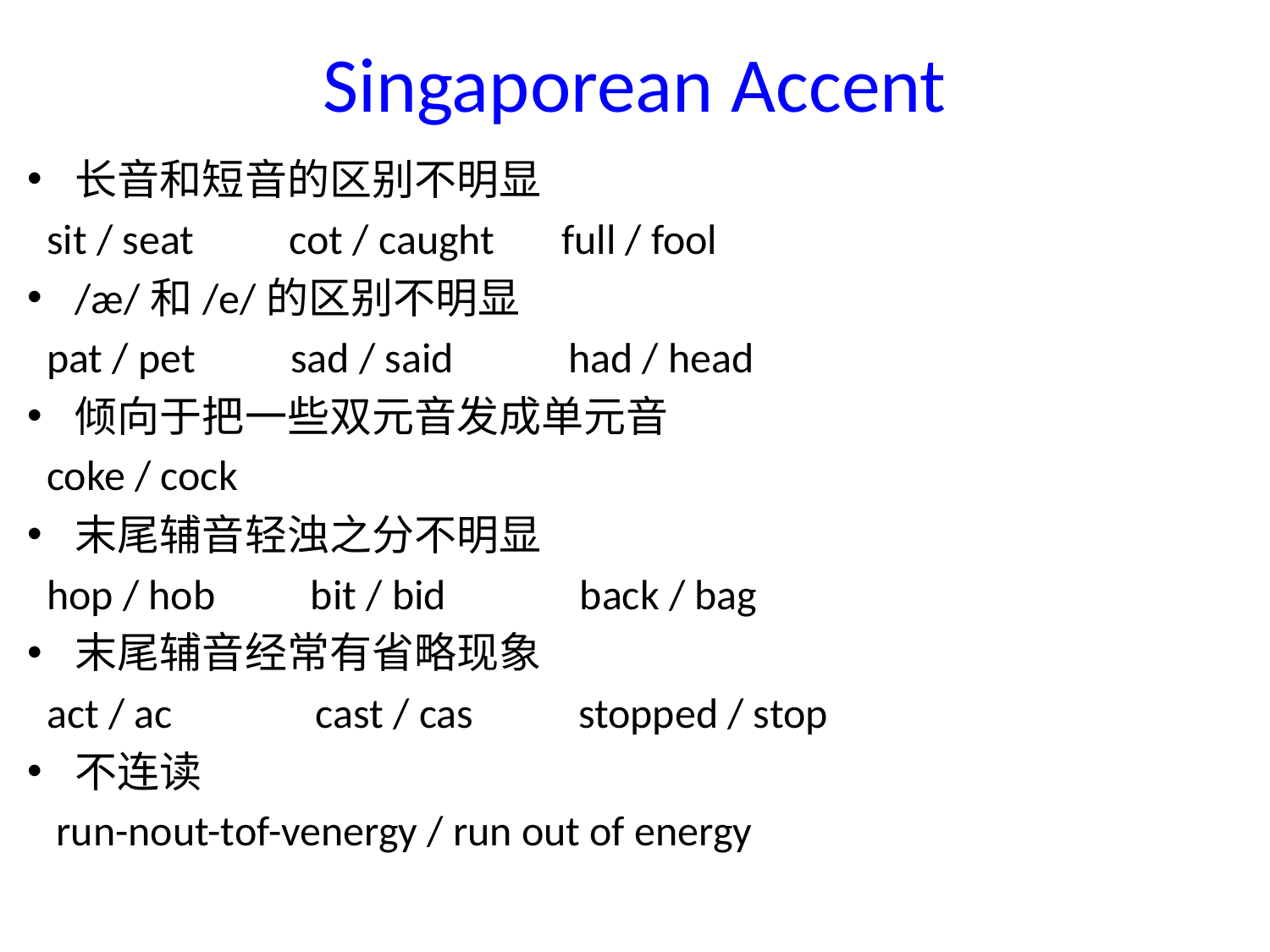

# Singaporean Accent
长音和短音的区别不明显
  sit / seat          cot / caught       full / fool
/æ/和/e/的区别不明显
  pat / pet          sad / said            had / head
倾向于把一些双元音发成单元音
  coke / cock
末尾辅音轻浊之分不明显
  hop / hob          bit / bid              back / bag
末尾辅音经常有省略现象
  act / ac               cast / cas           stopped / stop
不连读
   run-nout-tof-venergy / run out of energy